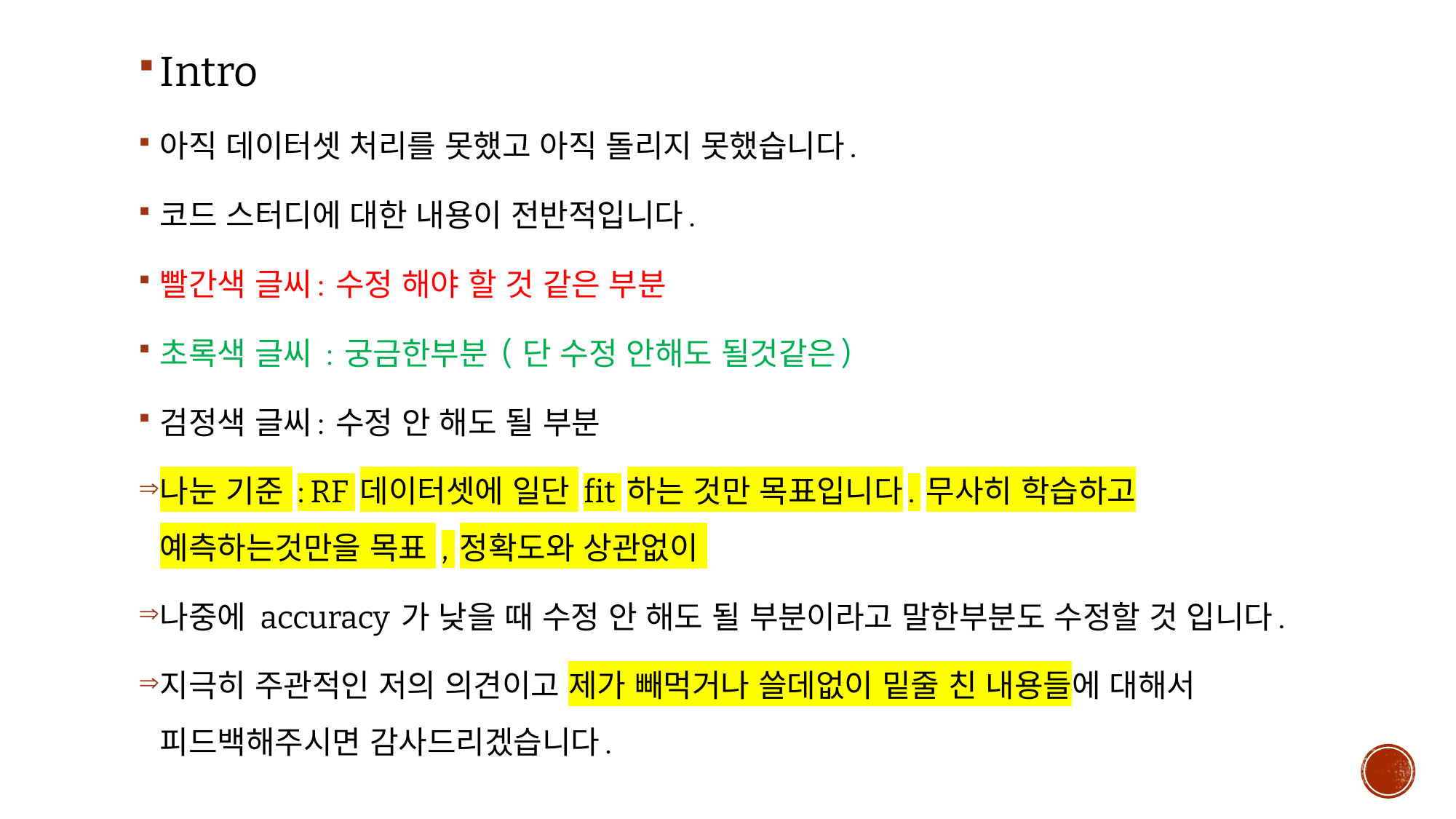

Intro
아직 데이터셋 처리를 못했고 아직 돌리지 못했습니다.
코드 스터디에 대한 내용이 전반적입니다.
빨간색 글씨: 수정 해야 할 것 같은 부분
초록색 글씨 : 궁금한부분 ( 단 수정 안해도 될것같은)
검정색 글씨: 수정 안 해도 될 부분
나눈 기준 : RF 데이터셋에 일단 fit 하는 것만 목표입니다. 무사히 학습하고 예측하는것만을 목표 , 정확도와 상관없이
나중에 accuracy 가 낮을 때 수정 안 해도 될 부분이라고 말한부분도 수정할 것 입니다.
지극히 주관적인 저의 의견이고 제가 빼먹거나 쓸데없이 밑줄 친 내용들에 대해서 피드백해주시면 감사드리겠습니다.